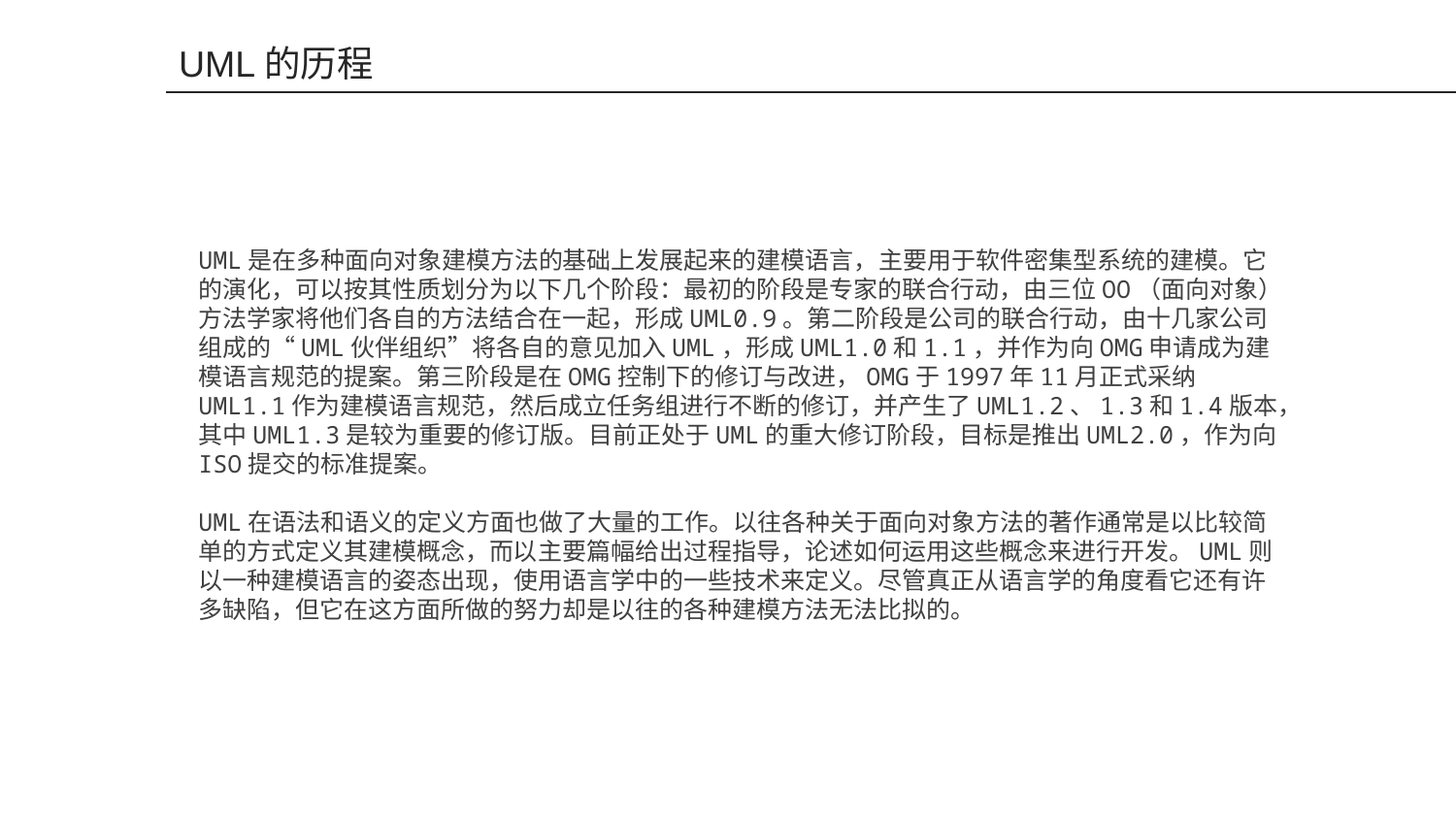

UML的历程
UML是在多种面向对象建模方法的基础上发展起来的建模语言，主要用于软件密集型系统的建模。它的演化，可以按其性质划分为以下几个阶段：最初的阶段是专家的联合行动，由三位OO（面向对象）方法学家将他们各自的方法结合在一起，形成UML0.9。第二阶段是公司的联合行动，由十几家公司组成的“UML伙伴组织”将各自的意见加入UML，形成UML1.0和1.1，并作为向OMG申请成为建模语言规范的提案。第三阶段是在OMG控制下的修订与改进，OMG于1997年11月正式采纳UML1.1作为建模语言规范，然后成立任务组进行不断的修订，并产生了UML1.2、1.3和1.4版本，其中UML1.3是较为重要的修订版。目前正处于UML的重大修订阶段，目标是推出UML2.0，作为向ISO提交的标准提案。

UML在语法和语义的定义方面也做了大量的工作。以往各种关于面向对象方法的著作通常是以比较简单的方式定义其建模概念，而以主要篇幅给出过程指导，论述如何运用这些概念来进行开发。UML则以一种建模语言的姿态出现，使用语言学中的一些技术来定义。尽管真正从语言学的角度看它还有许多缺陷，但它在这方面所做的努力却是以往的各种建模方法无法比拟的。